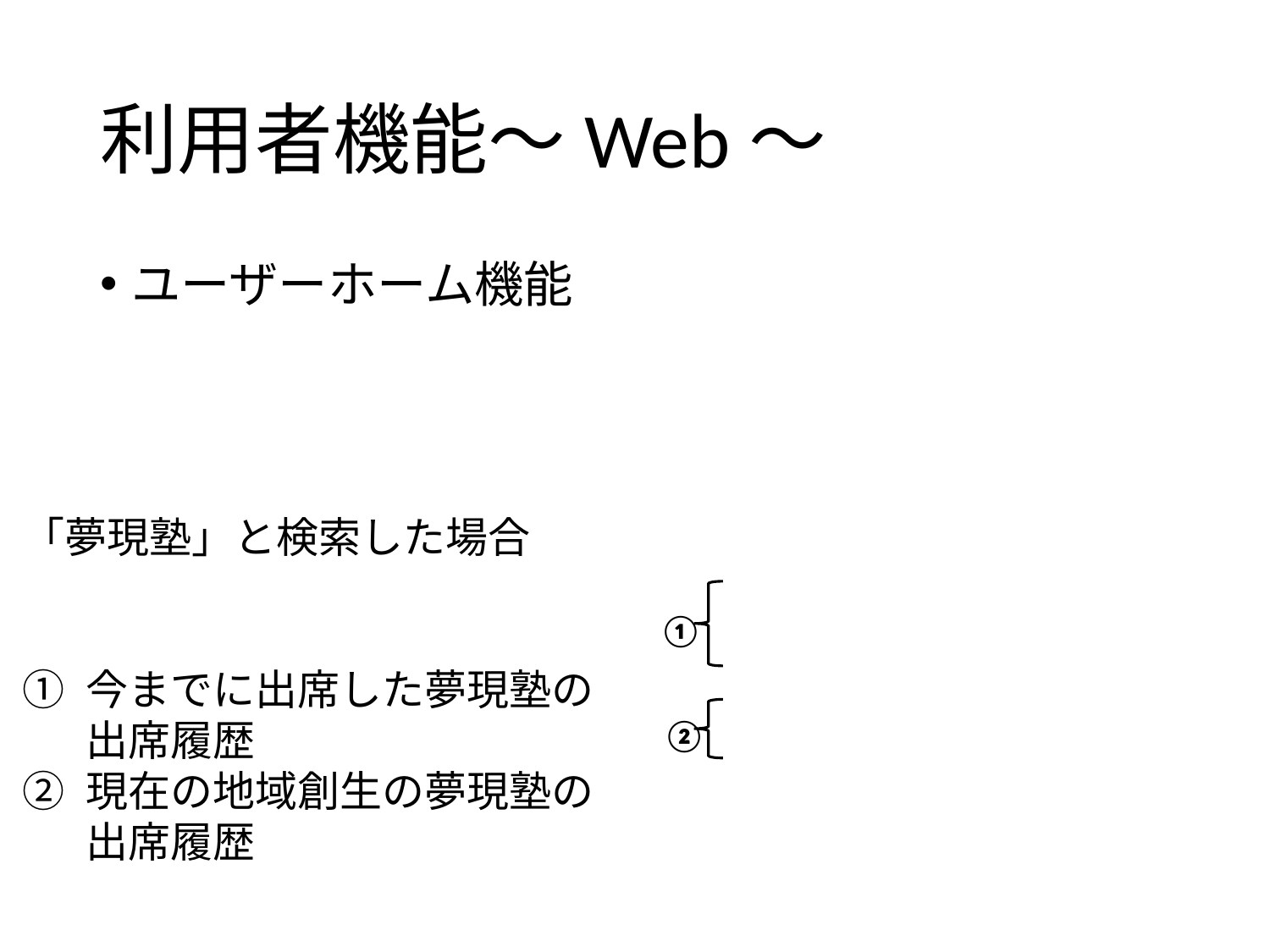

# 利用者機能～Web～
ユーザーホーム機能
「夢現塾」と検索した場合

今までに出席した夢現塾の出席履歴
現在の地域創生の夢現塾の出席履歴

①

②